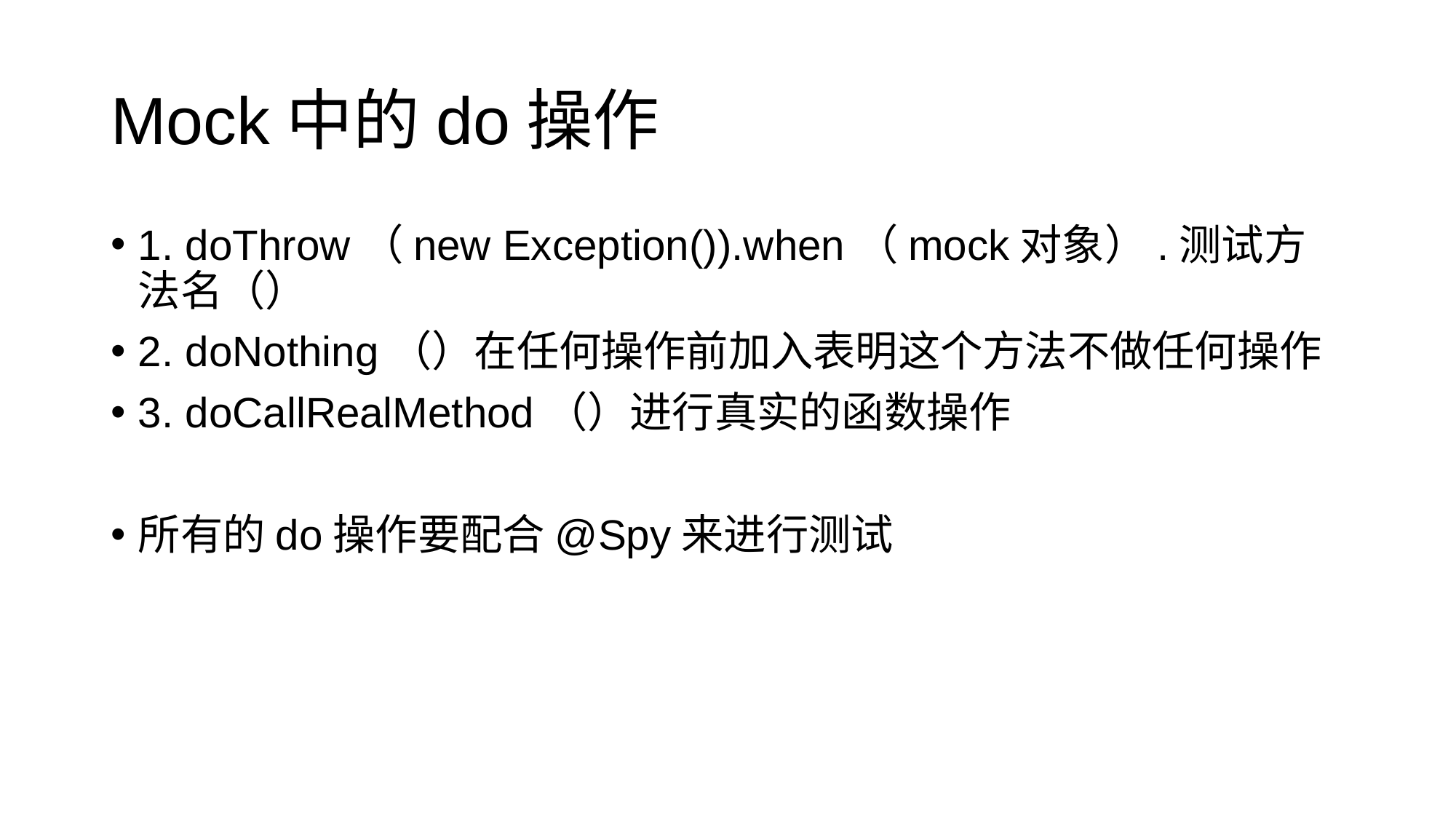

# Mock中的do操作
1. doThrow（new Exception()).when（mock对象）.测试方法名（）
2. doNothing（）在任何操作前加入表明这个方法不做任何操作
3. doCallRealMethod（）进行真实的函数操作

所有的do操作要配合@Spy来进行测试